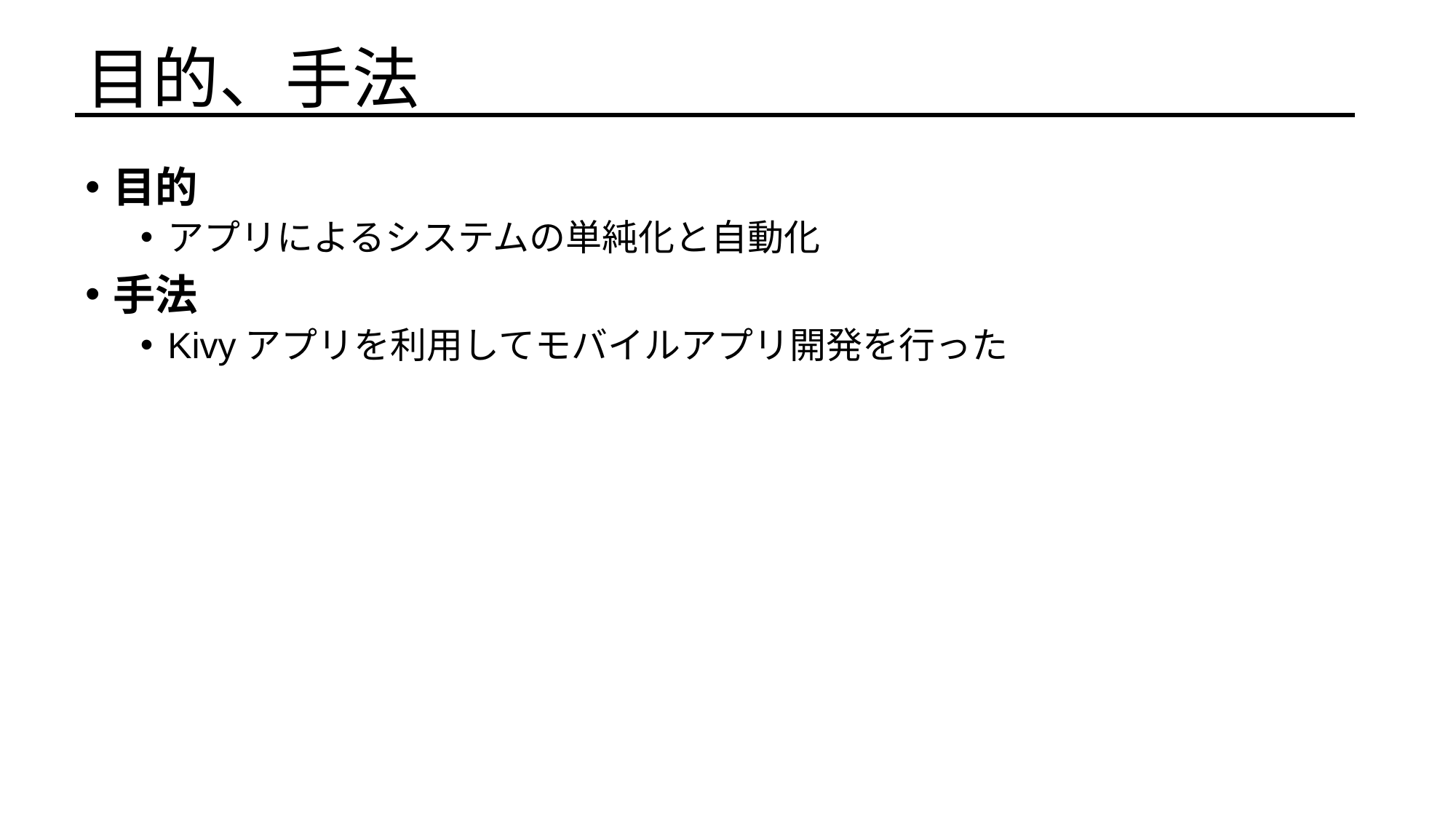

# 目的、手法
目的
アプリによるシステムの単純化と自動化
手法
Kivyアプリを利用してモバイルアプリ開発を行った